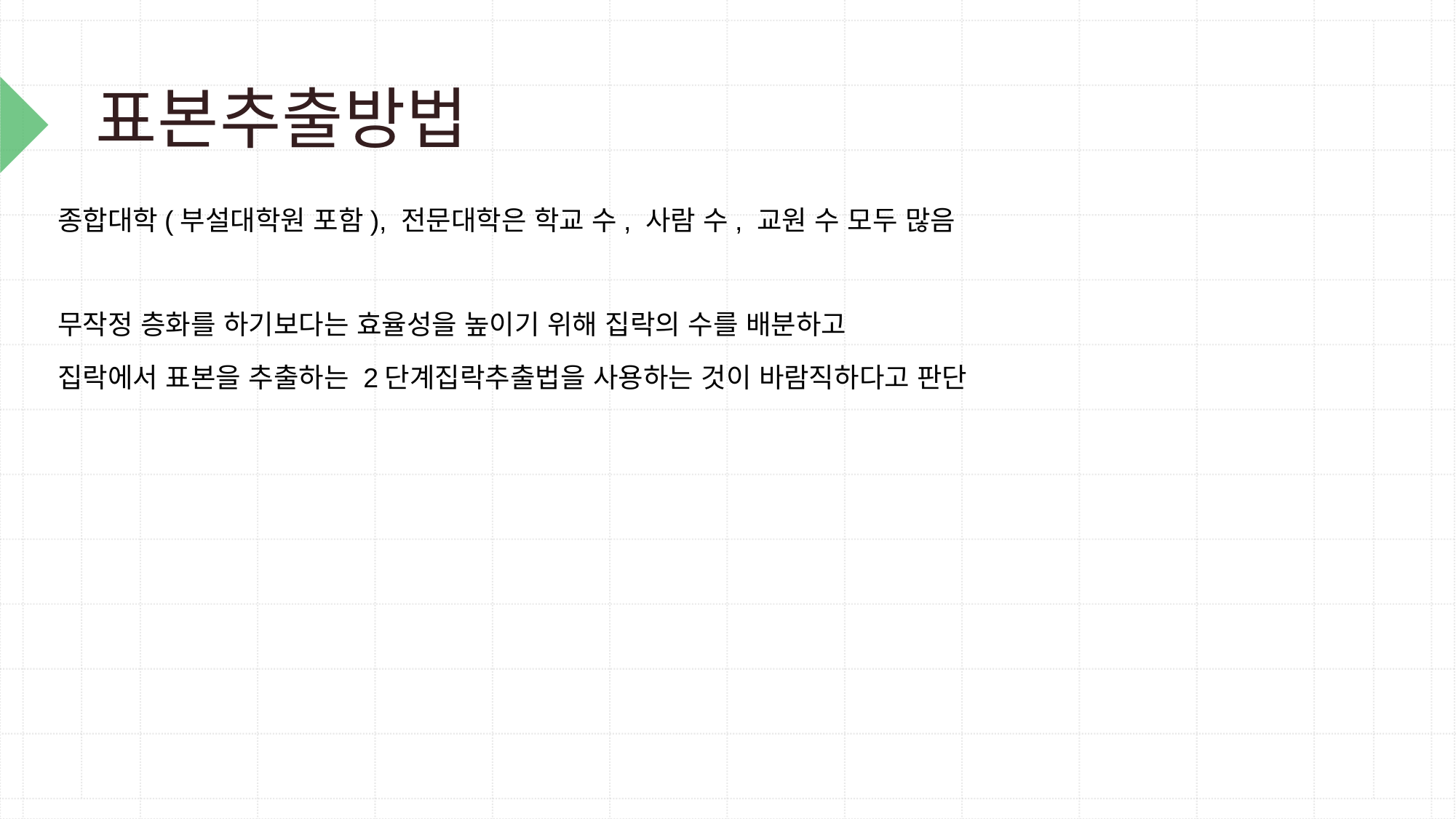

# 표본추출방법
종합대학(부설대학원 포함), 전문대학은 학교 수, 사람 수, 교원 수 모두 많음

무작정 층화를 하기보다는 효율성을 높이기 위해 집락의 수를 배분하고
집락에서 표본을 추출하는 2단계집락추출법을 사용하는 것이 바람직하다고 판단